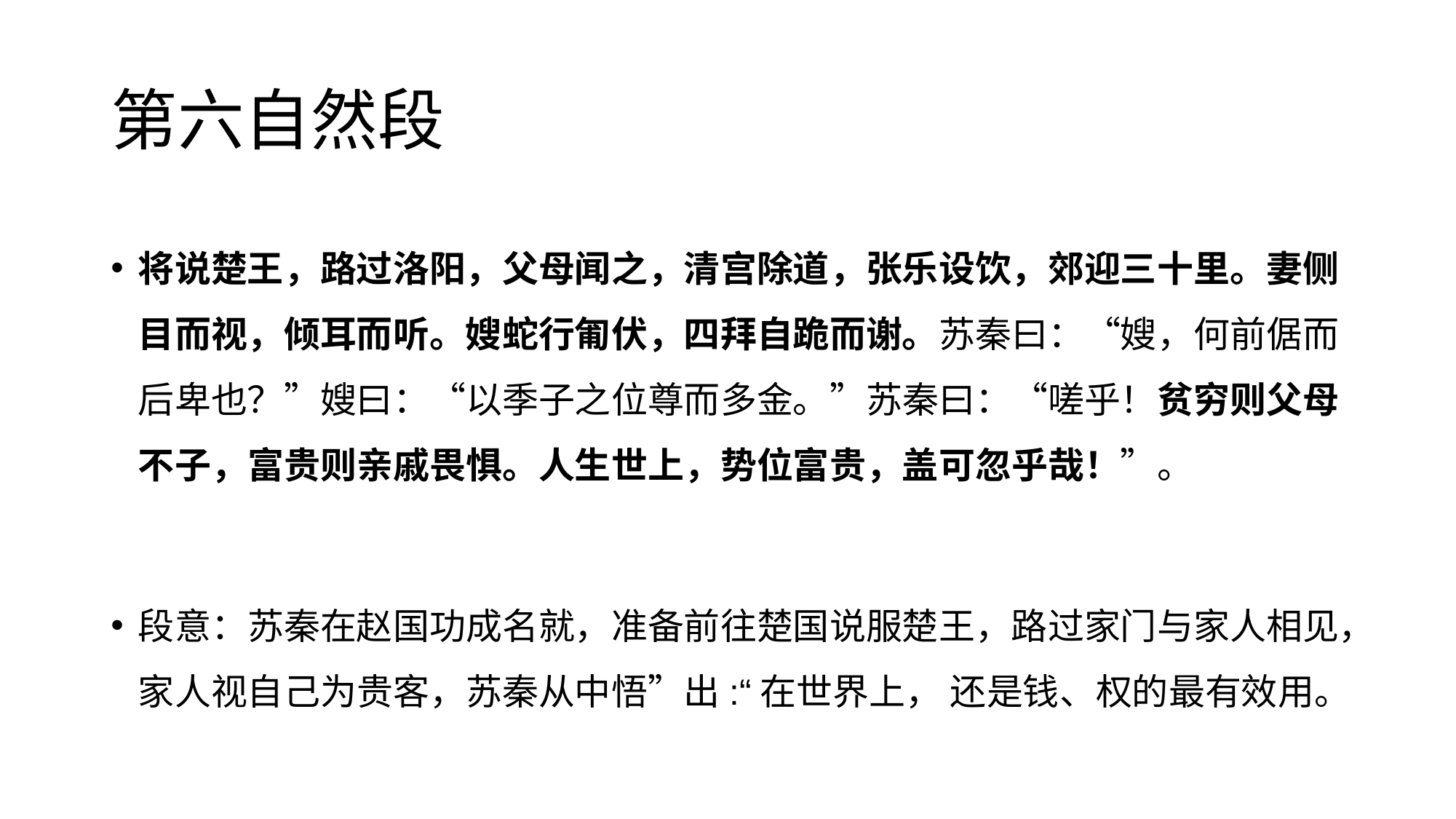

# 第六自然段
将说楚王，路过洛阳，父母闻之，清宫除道，张乐设饮，郊迎三十里。妻侧目而视，倾耳而听。嫂蛇行匍伏，四拜自跪而谢。苏秦曰：“嫂，何前倨而后卑也？”嫂曰：“以季子之位尊而多金。”苏秦曰：“嗟乎！贫穷则父母不子，富贵则亲戚畏惧。人生世上，势位富贵，盖可忽乎哉！”。

段意：苏秦在赵国功成名就，准备前往楚国说服楚王，路过家门与家人相见，家人视自己为贵客，苏秦从中悟”出:“在世界上， 还是钱、权的最有效用。